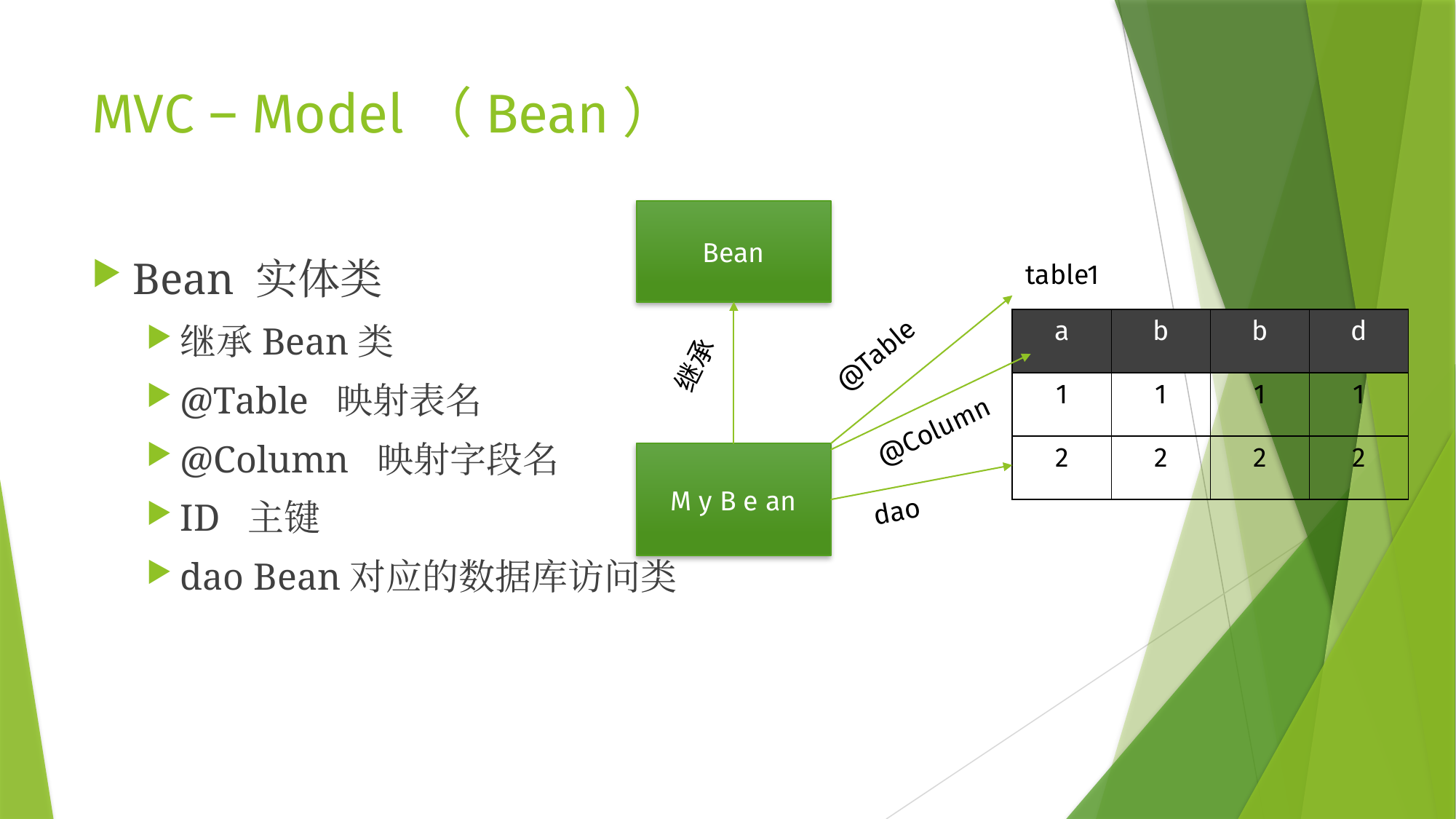

# MVC – Model（Bean）
Bean
Bean 实体类
继承Bean类
@Table  映射表名
@Column  映射字段名
ID  主键
dao Bean对应的数据库访问类

table1
| a | b | b | d |
| --- | --- | --- | --- |
| 1 | 1 | 1 | 1 |
| 2 | 2 | 2 | 2 |
@Table
继承
@Column
M y B e an
dao